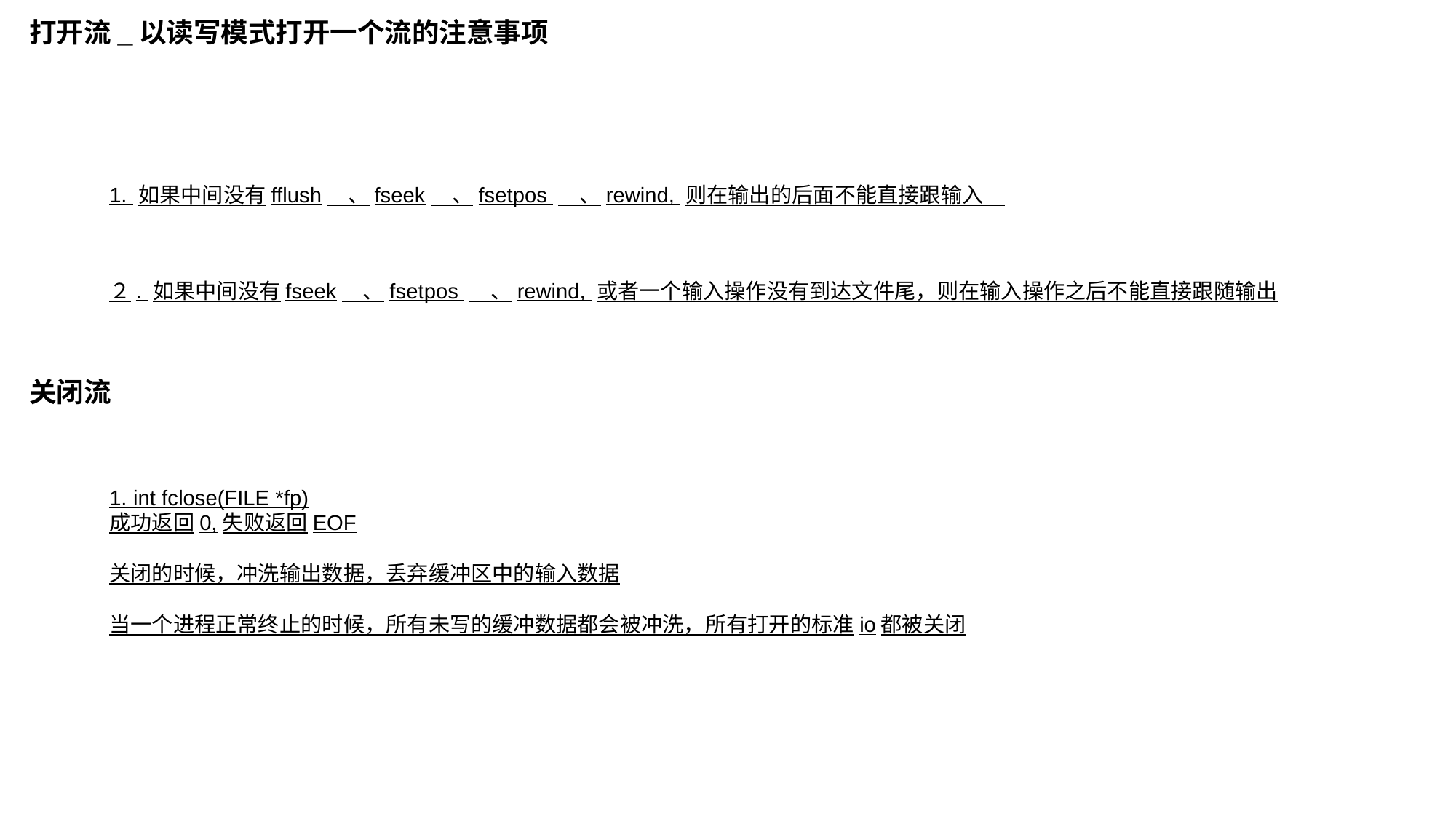

打开流_以读写模式打开一个流的注意事项
1. 如果中间没有fflush　、fseek　、fsetpos 　、rewind, 则在输出的后面不能直接跟输入
２. 如果中间没有fseek　、fsetpos 　、rewind, 或者一个输入操作没有到达文件尾，则在输入操作之后不能直接跟随输出
关闭流
1. int fclose(FILE *fp)
成功返回0,失败返回EOF

关闭的时候，冲洗输出数据，丢弃缓冲区中的输入数据

当一个进程正常终止的时候，所有未写的缓冲数据都会被冲洗，所有打开的标准io都被关闭